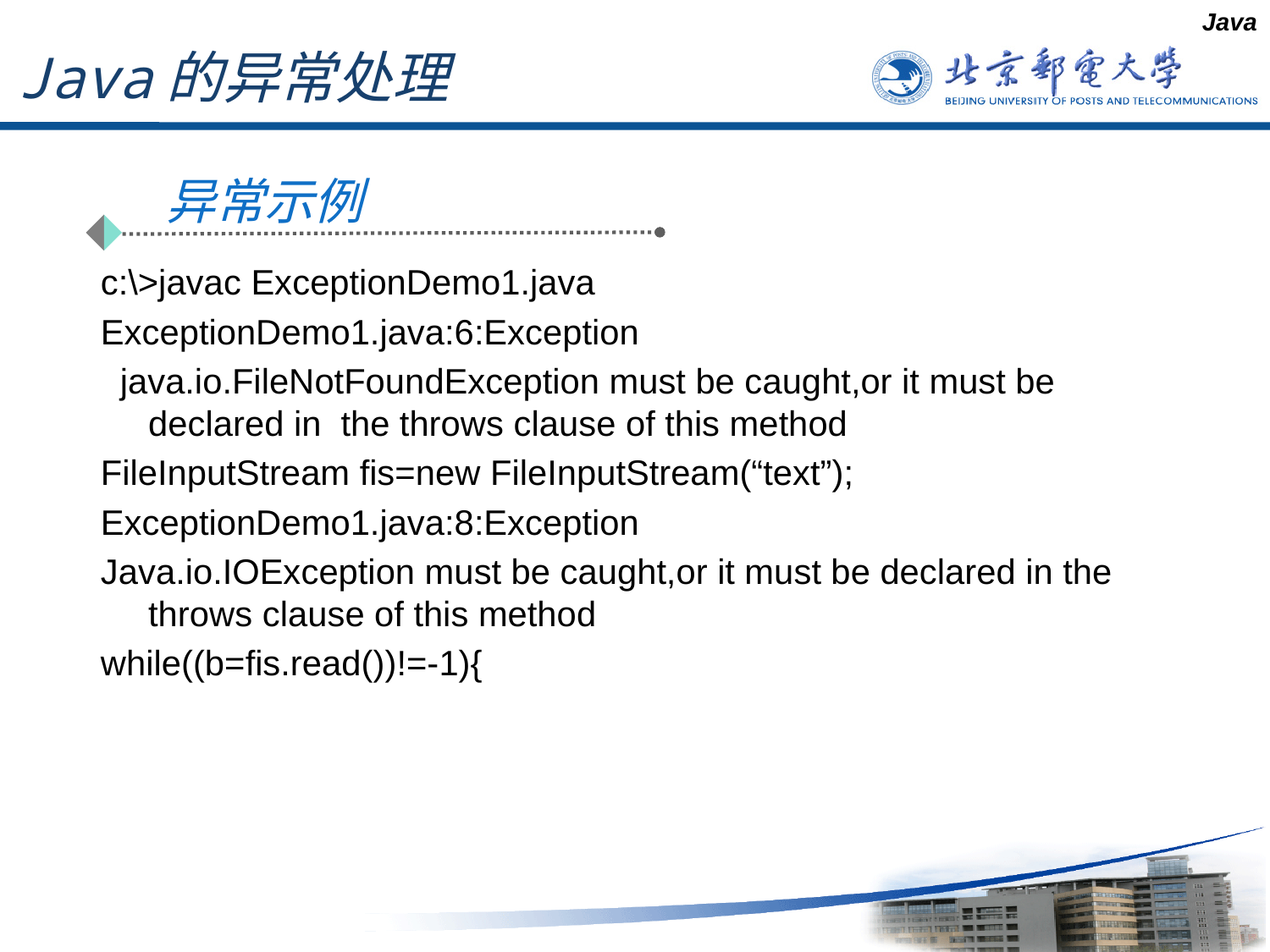

Java
# Java的异常处理

异常示例

c:\>javac ExceptionDemo1.java
ExceptionDemo1.java:6:Exception
  java.io.FileNotFoundException must be caught,or it must be declared in  the throws clause of this method
FileInputStream fis=new FileInputStream(“text”);
ExceptionDemo1.java:8:Exception
Java.io.IOException must be caught,or it must be declared in the  throws clause of this method
while((b=fis.read())!=-1){